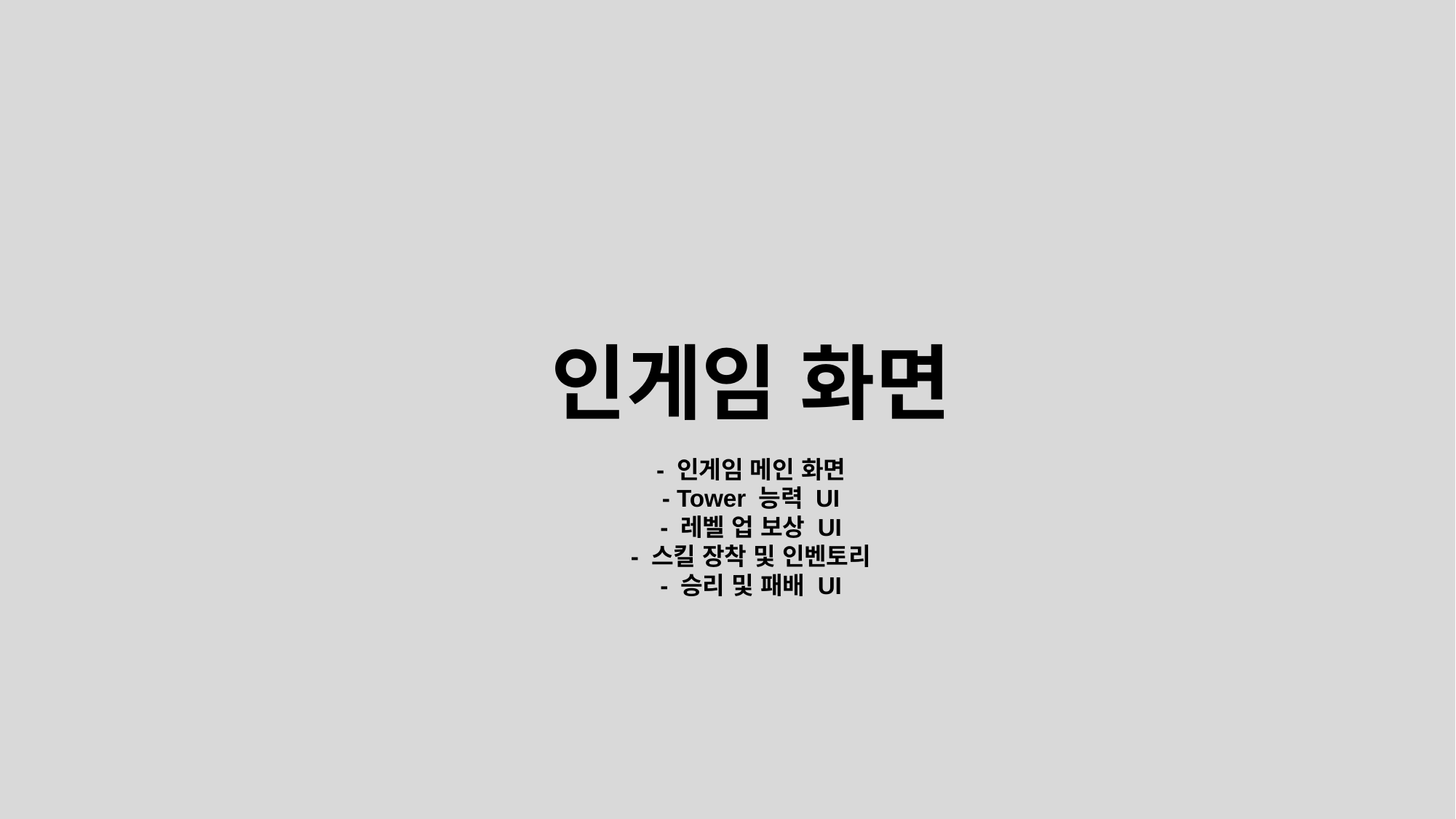

인게임 화면
- 인게임 메인 화면
- Tower 능력 UI
- 레벨 업 보상 UI
- 스킬 장착 및 인벤토리
- 승리 및 패배 UI